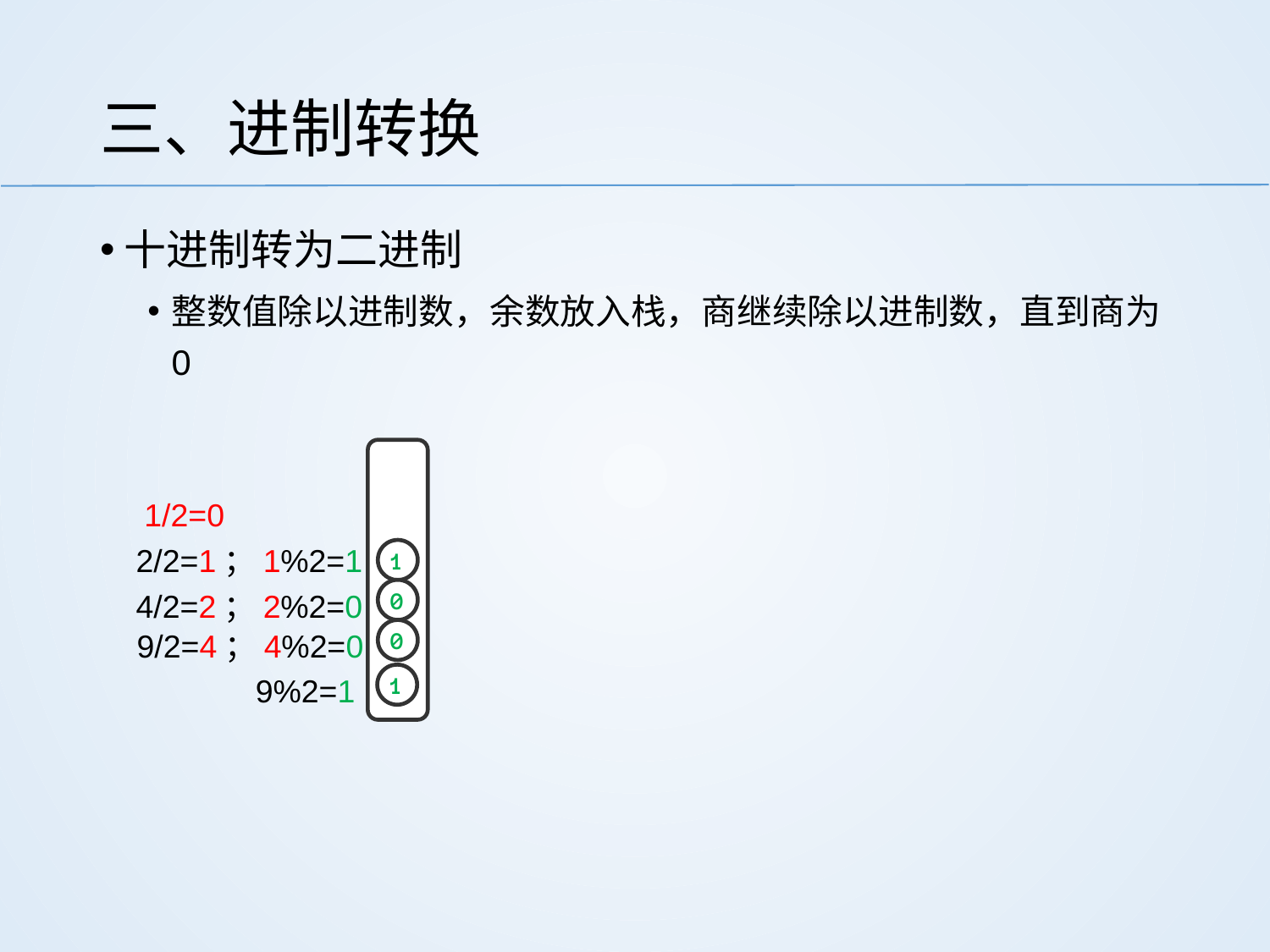

# 三、进制转换
十进制转为二进制
整数值除以进制数，余数放入栈，商继续除以进制数，直到商为0

1/2=0
2/2=1；1%2=1
1
0
4/2=2；2%2=0
0
9/2=4；4%2=0
1
9%2=1